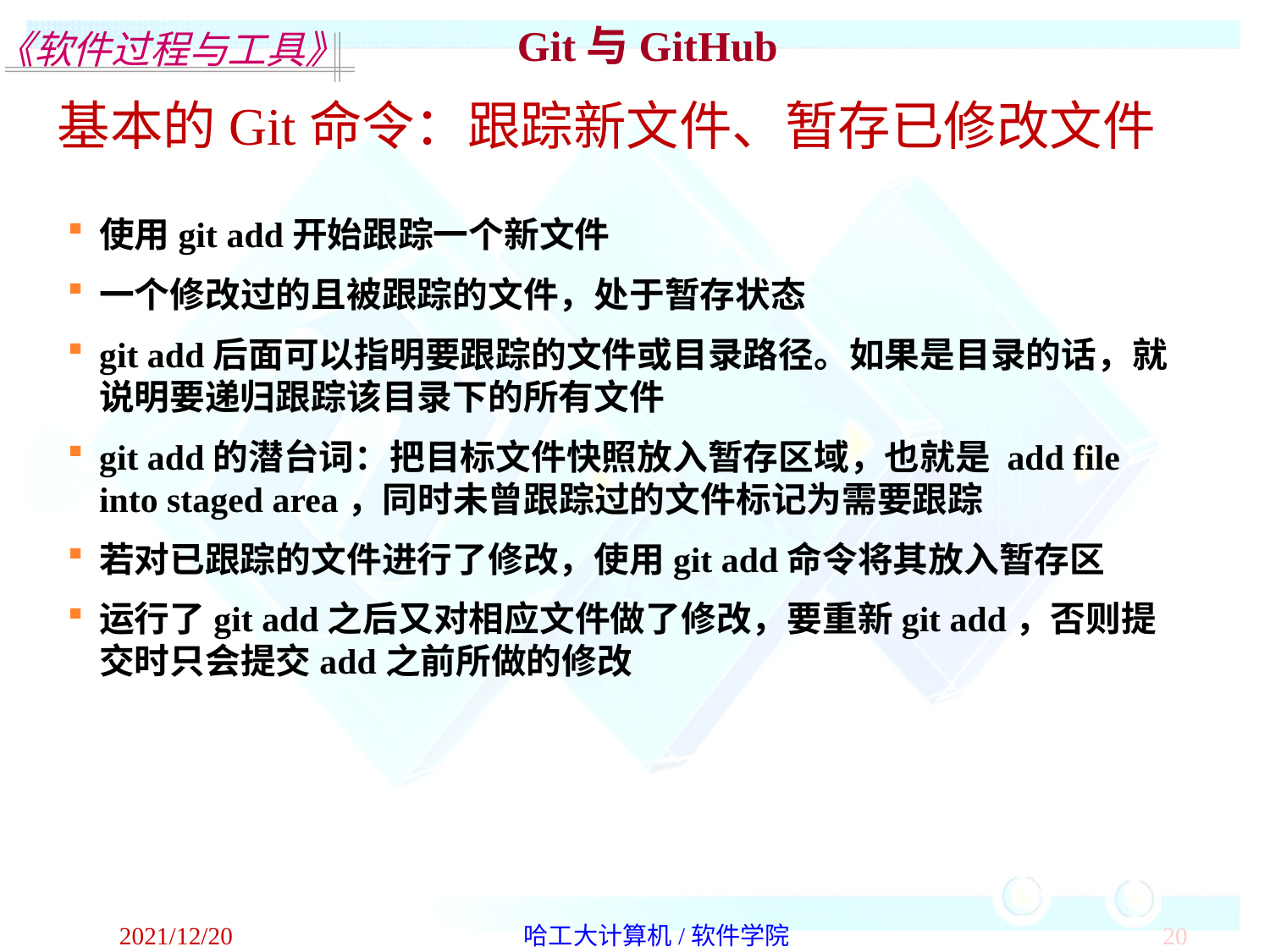

Git与GitHub
基本的Git命令：跟踪新文件、暂存已修改文件
使用git add开始跟踪一个新文件
一个修改过的且被跟踪的文件，处于暂存状态
git add后面可以指明要跟踪的文件或目录路径。如果是目录的话，就说明要递归跟踪该目录下的所有文件
git add的潜台词：把目标文件快照放入暂存区域，也就是 add file into staged area，同时未曾跟踪过的文件标记为需要跟踪
若对已跟踪的文件进行了修改，使用git add命令将其放入暂存区
运行了git add之后又对相应文件做了修改，要重新git add，否则提交时只会提交add之前所做的修改